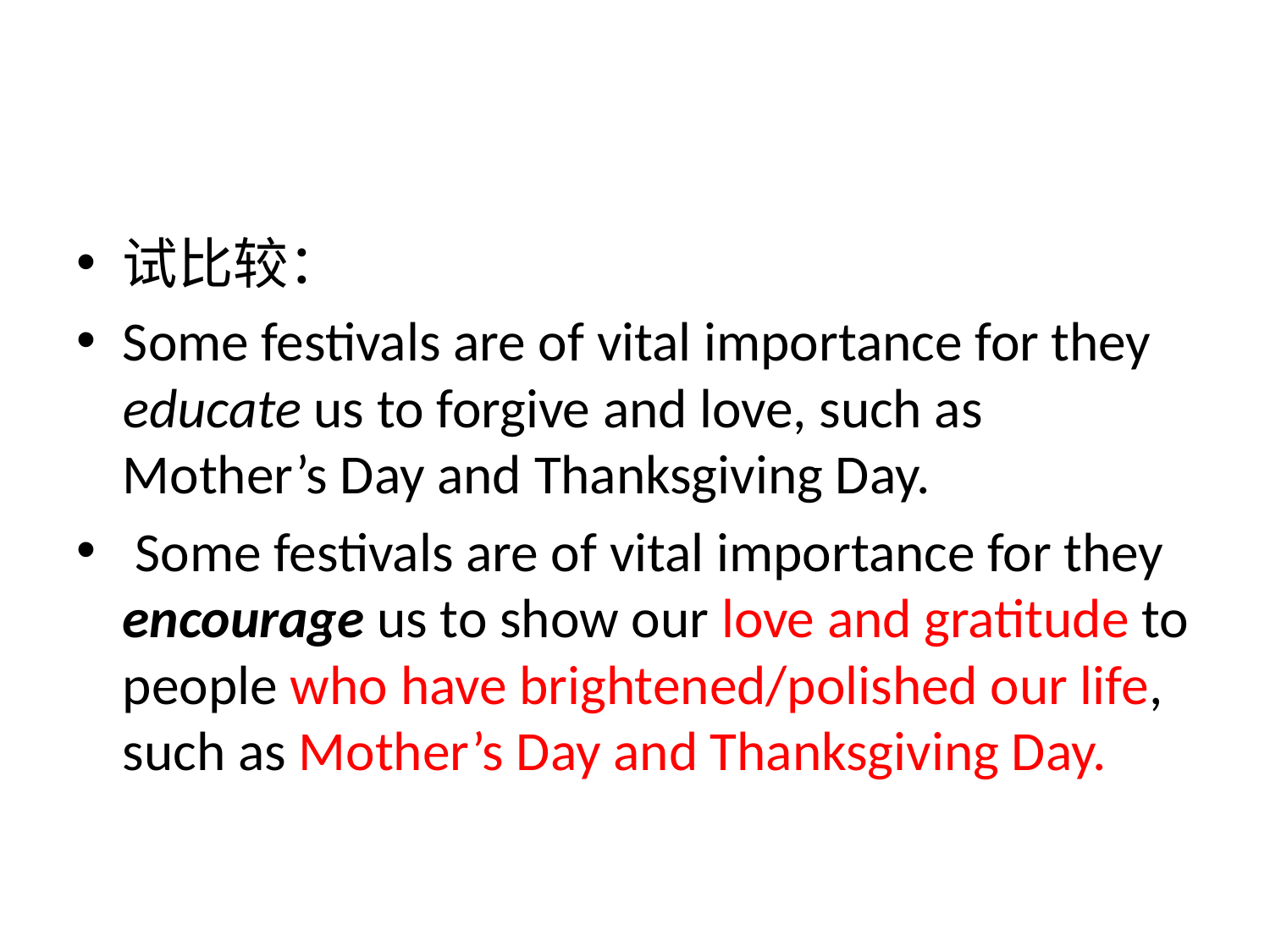

#
试比较：
Some festivals are of vital importance for they educate us to forgive and love, such as Mother’s Day and Thanksgiving Day.
 Some festivals are of vital importance for they encourage us to show our love and gratitude to people who have brightened/polished our life, such as Mother’s Day and Thanksgiving Day.